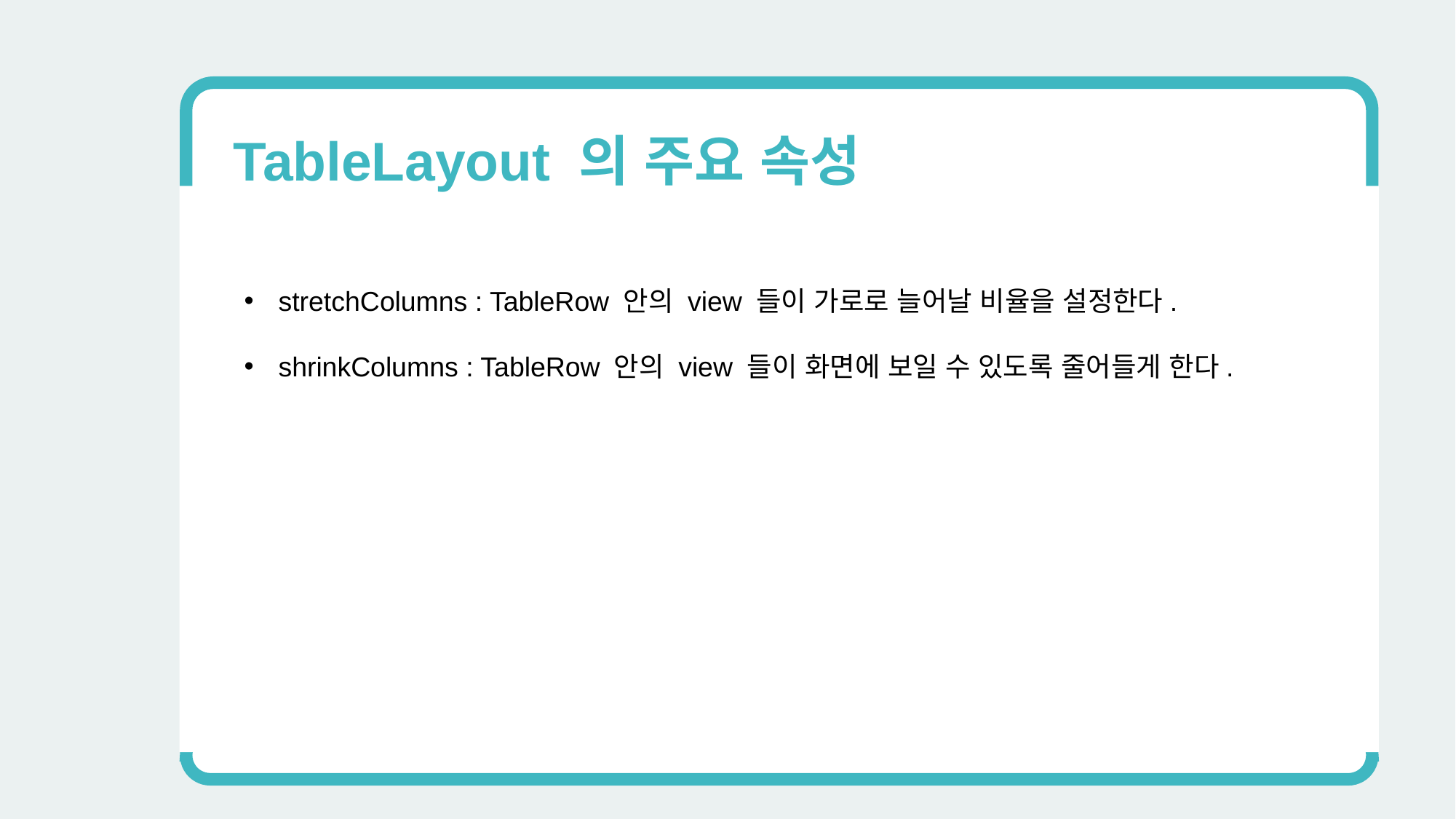

TableLayout 의 주요 속성

stretchColumns : TableRow 안의 view 들이 가로로 늘어날 비율을 설정한다.
shrinkColumns : TableRow 안의 view 들이 화면에 보일 수 있도록 줄어들게 한다.